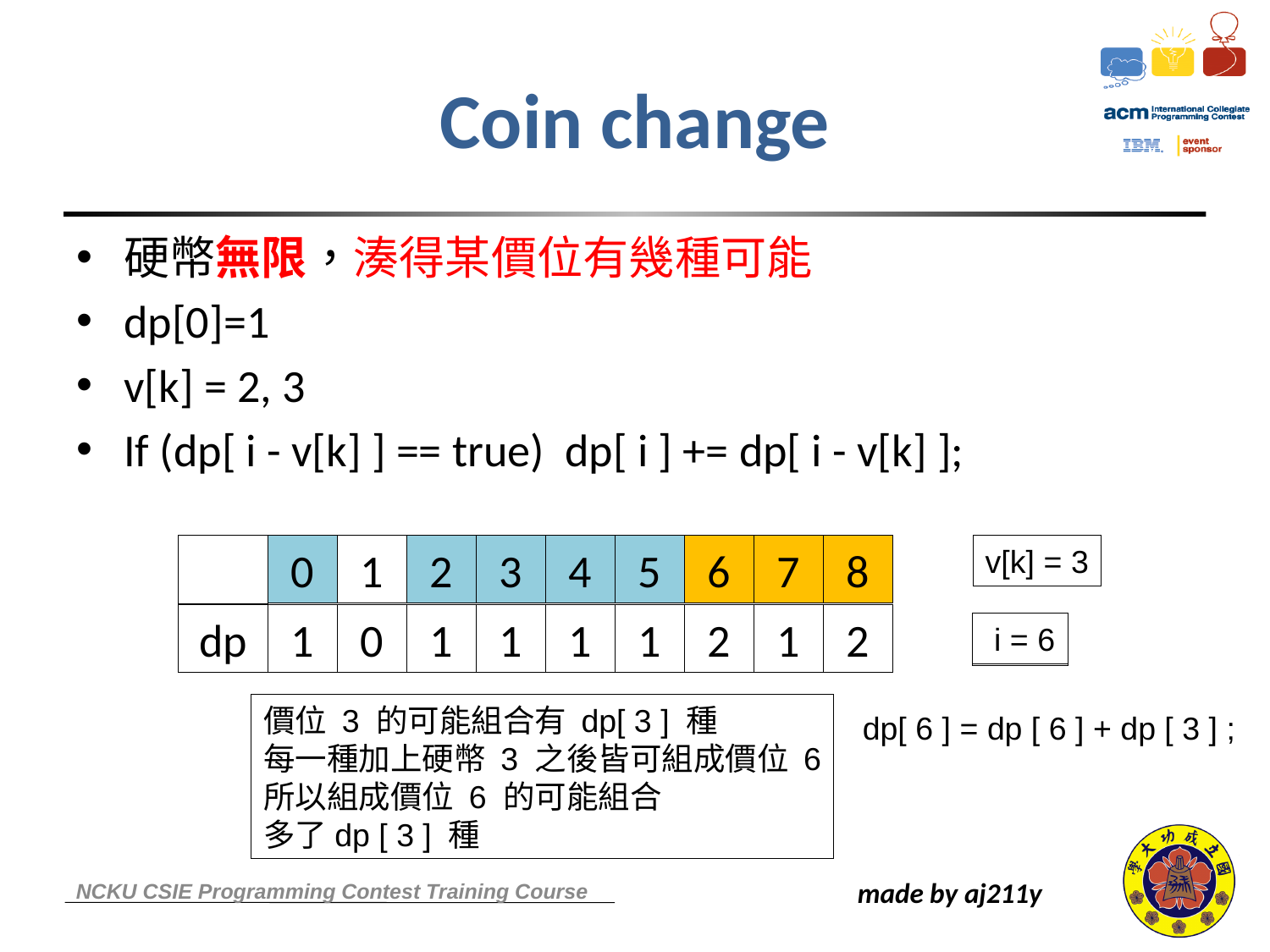

# Coin change
硬幣無限，湊得某價位有幾種可能
dp[0]=1
v[k] = 2, 3
If (dp[ i - v[k] ] == true)  dp[ i ] += dp[ i - v[k] ];

0
0
3
1
2
2
5
3
3
6
4
4
7
5
5
8
6
7
8
v[k] = 3
dp
1
0
1
0
1
1
1
0
1
0
1
1
1
2
2
0
1
1
1
2
2
 i = 6
 i = 3
 i = 5
價位 3 的可能組合有 dp[ 3 ] 種
每一種加上硬幣 3 之後皆可組成價位 6
所以組成價位 6 的可能組合
多了dp [ 3 ] 種
dp[ 6 ] = dp [ 6 ] + dp [ 3 ] ;